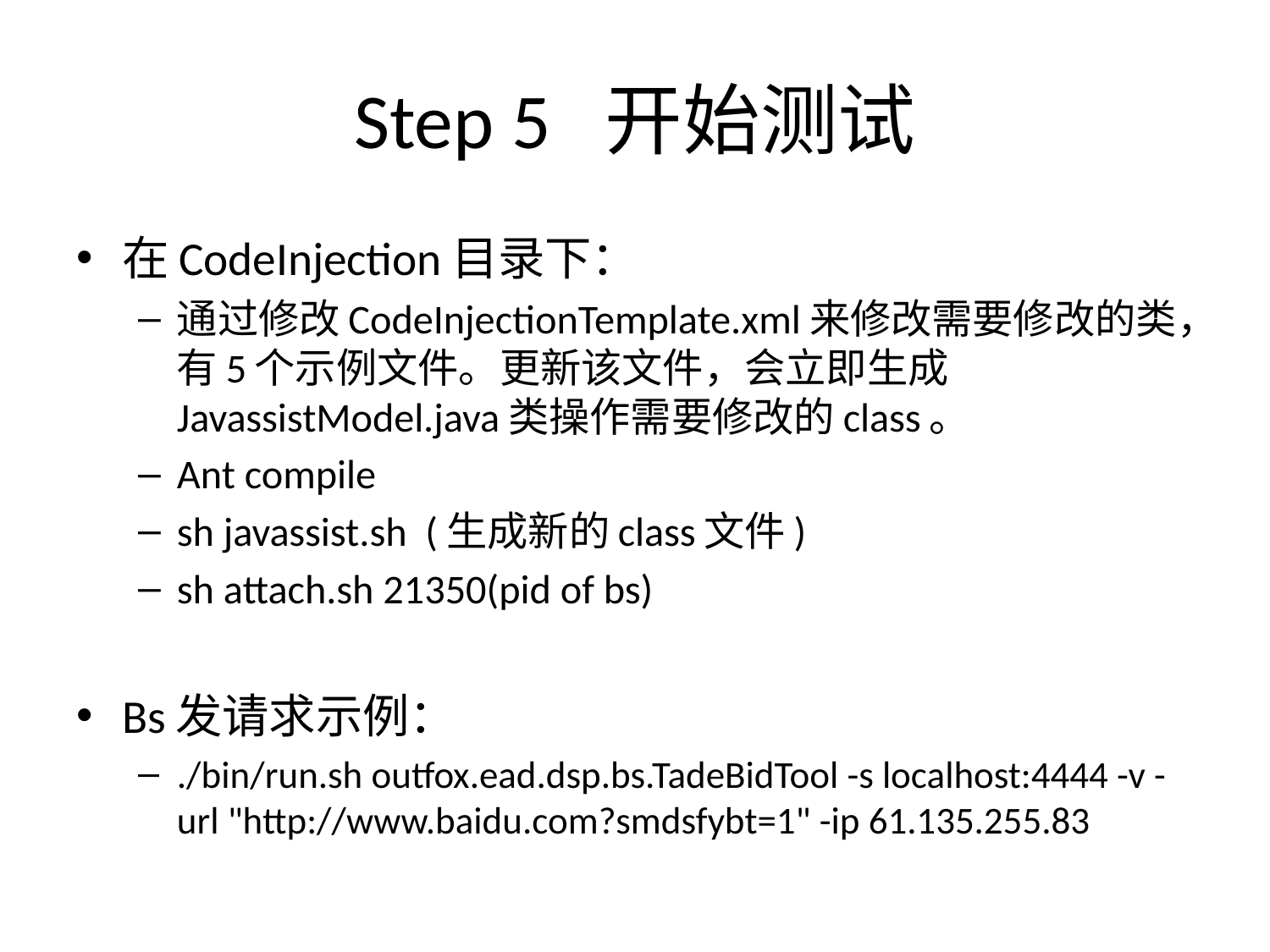

# Step 5  开始测试
在CodeInjection目录下：
通过修改CodeInjectionTemplate.xml来修改需要修改的类，有5个示例文件。更新该文件，会立即生成JavassistModel.java类操作需要修改的class。
Ant compile
sh javassist.sh  (生成新的class文件)
sh attach.sh 21350(pid of bs)

Bs发请求示例：
./bin/run.sh outfox.ead.dsp.bs.TadeBidTool -s localhost:4444 -v -url "http://www.baidu.com?smdsfybt=1" -ip 61.135.255.83